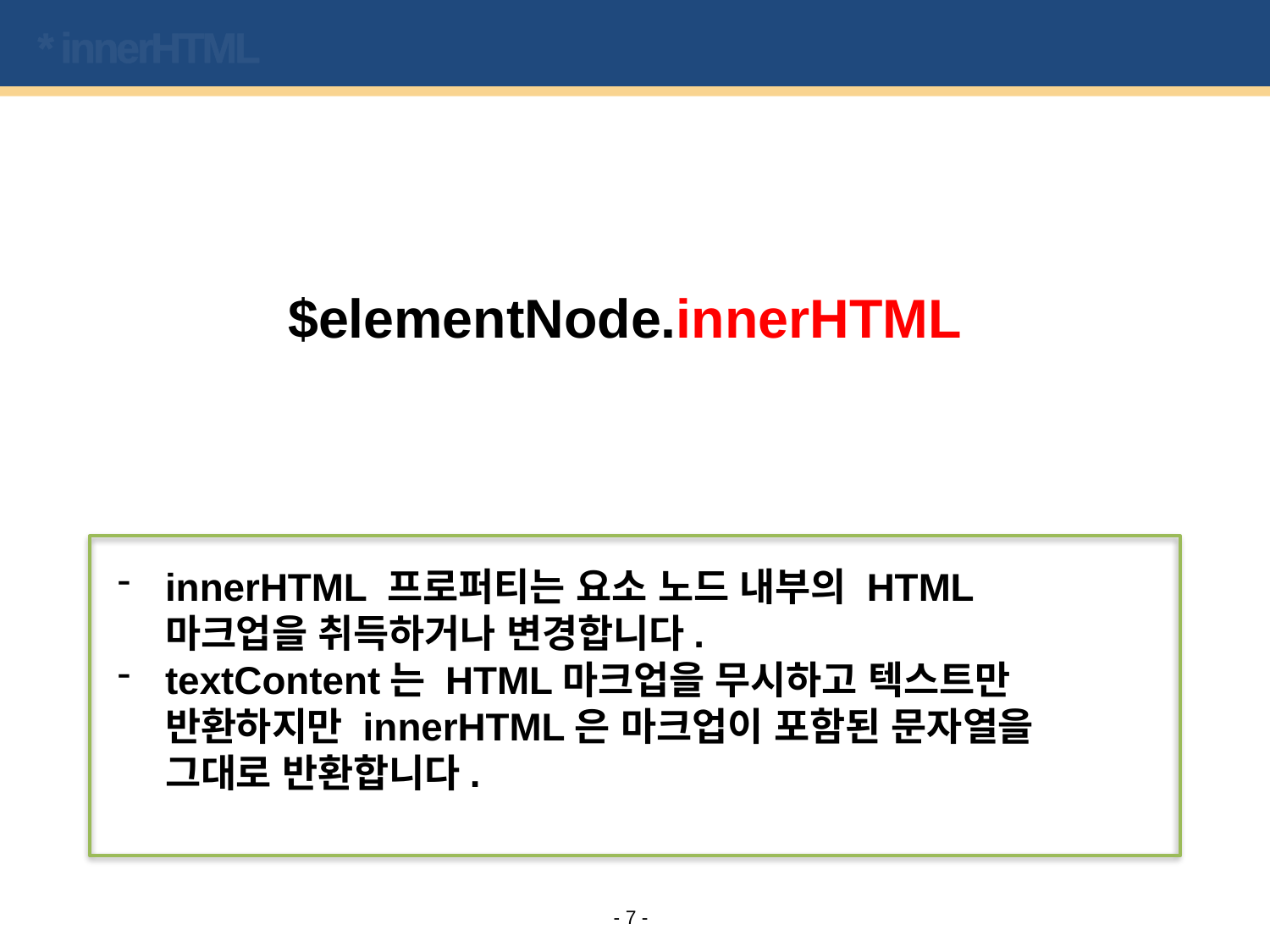

# * innerHTML
$elementNode.innerHTML

innerHTML 프로퍼티는 요소 노드 내부의 HTML 마크업을 취득하거나 변경합니다.
textContent는 HTML마크업을 무시하고 텍스트만 반환하지만 innerHTML은 마크업이 포함된 문자열을 그대로 반환합니다.